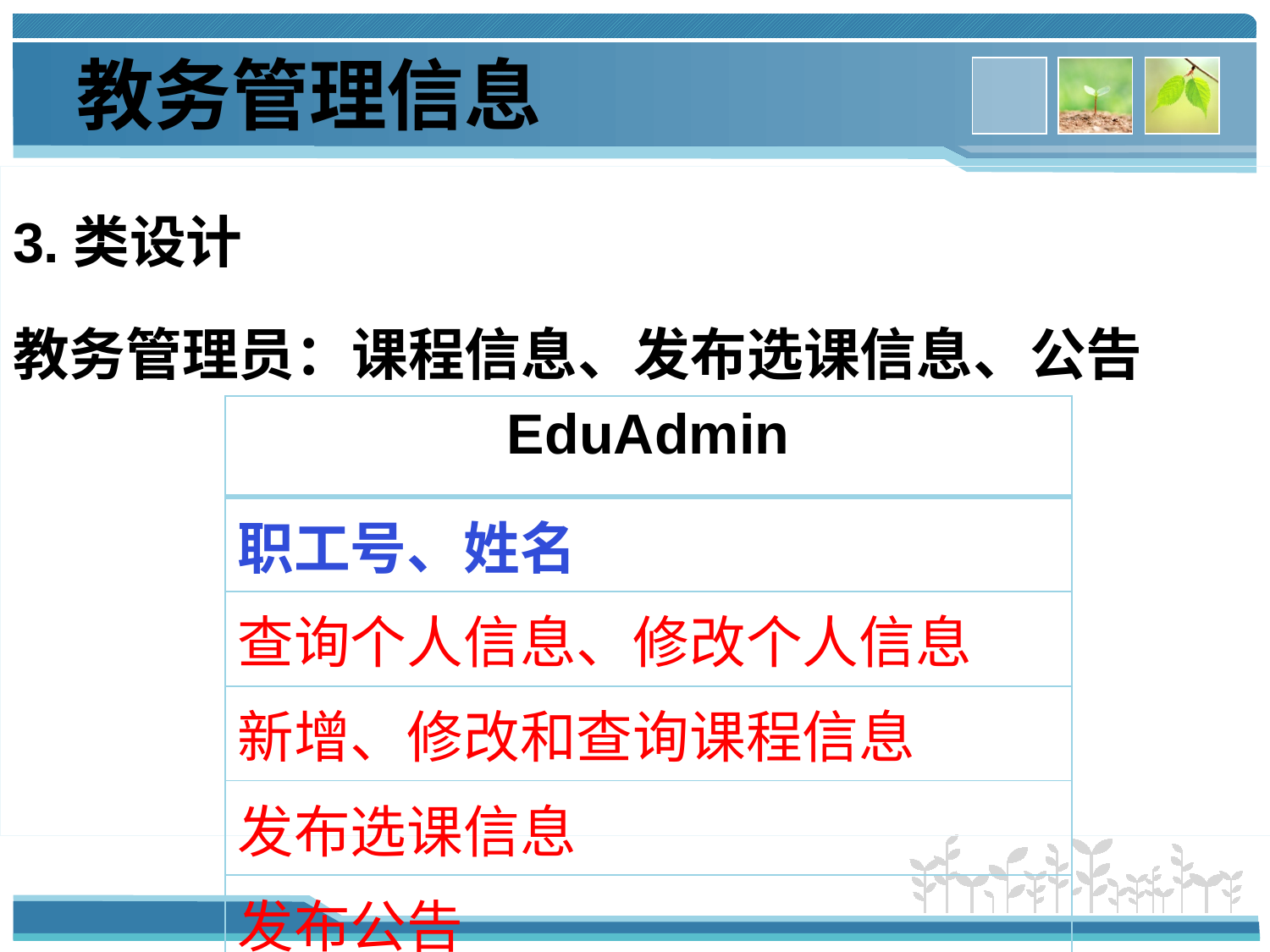

# 教务管理信息
3.类设计
教务管理员：课程信息、发布选课信息、公告

| EduAdmin |
| --- |
| 职工号、姓名 |
| 查询个人信息、修改个人信息 |
| 新增、修改和查询课程信息 |
| 发布选课信息 |
| 发布公告 |